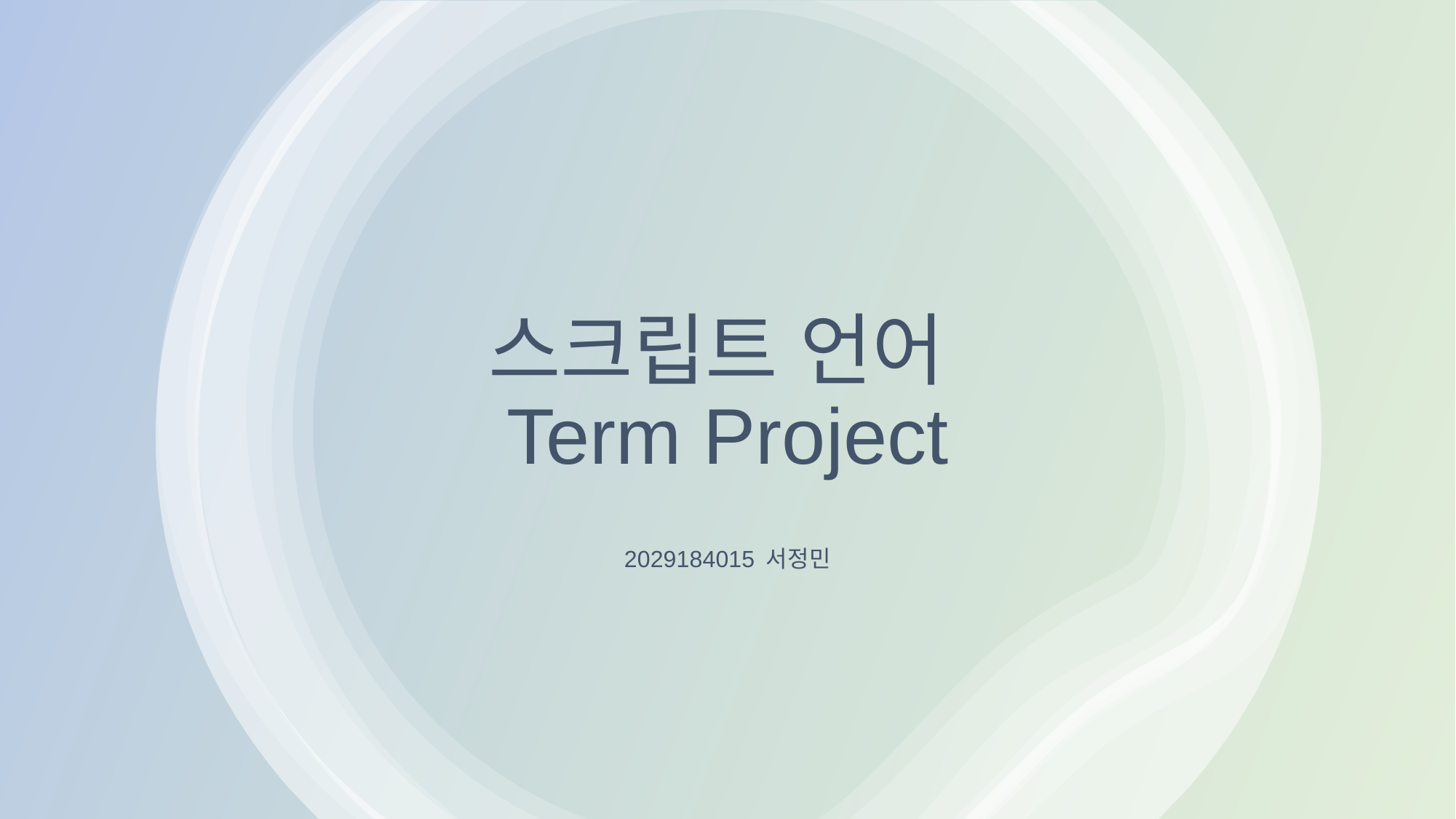

# 스크립트 언어 Term Project

2029184015 서정민